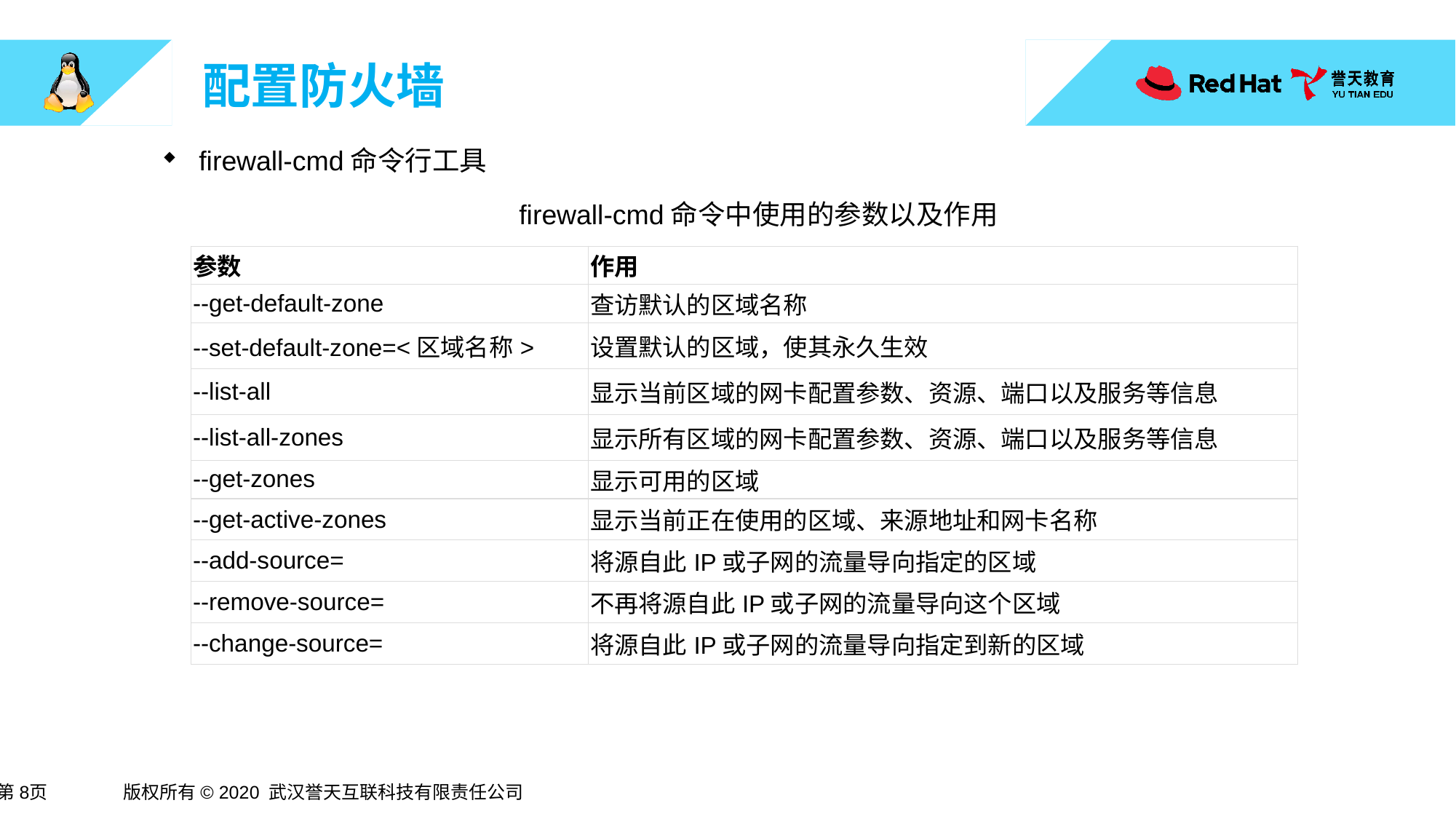

# 配置防火墙
firewall-cmd命令行工具
firewall-cmd命令中使用的参数以及作用

| 参数 | 作用 |
| --- | --- |
| --get-default-zone | 查访默认的区域名称 |
| --set-default-zone=<区域名称> | 设置默认的区域，使其永久生效 |
| --list-all | 显示当前区域的网卡配置参数、资源、端口以及服务等信息 |
| --list-all-zones | 显示所有区域的网卡配置参数、资源、端口以及服务等信息 |
| --get-zones | 显示可用的区域 |
| --get-active-zones | 显示当前正在使用的区域、来源地址和网卡名称 |
| --add-source= | 将源自此IP或子网的流量导向指定的区域 |
| --remove-source= | 不再将源自此IP或子网的流量导向这个区域 |
| --change-source= | 将源自此IP或子网的流量导向指定到新的区域 |